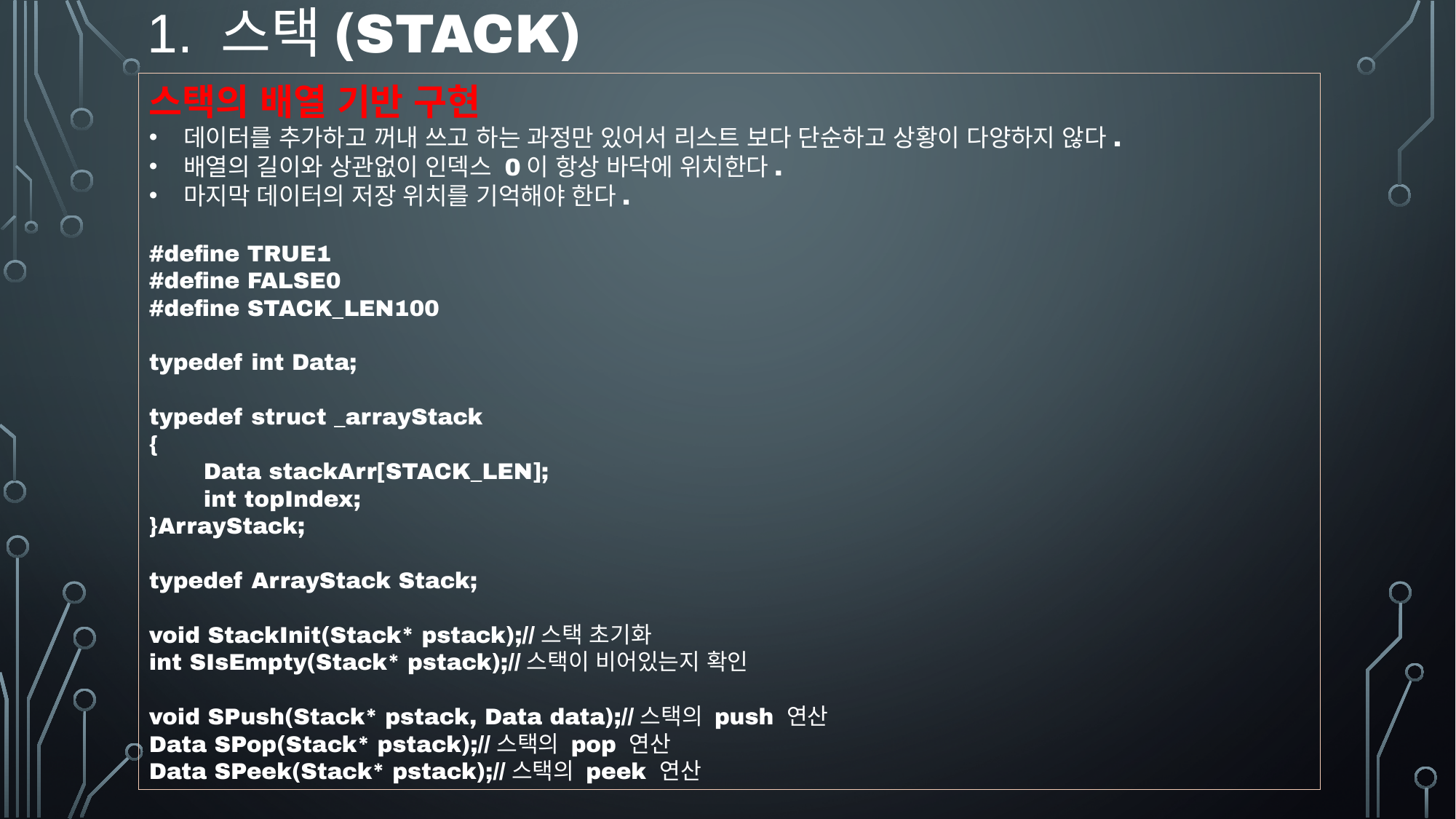

# 1. 스택(Stack)
스택의 배열 기반 구현
데이터를 추가하고 꺼내 쓰고 하는 과정만 있어서 리스트 보다 단순하고 상황이 다양하지 않다.
배열의 길이와 상관없이 인덱스 0이 항상 바닥에 위치한다.
마지막 데이터의 저장 위치를 기억해야 한다.

#define TRUE1
#define FALSE0
#define STACK_LEN100

typedef int Data;

typedef struct _arrayStack
{
Data stackArr[STACK_LEN];
int topIndex;
}ArrayStack;

typedef ArrayStack Stack;

void StackInit(Stack* pstack);//스택 초기화
int SIsEmpty(Stack* pstack);//스택이 비어있는지 확인

void SPush(Stack* pstack, Data data);//스택의 push 연산
Data SPop(Stack* pstack);//스택의 pop 연산
Data SPeek(Stack* pstack);//스택의 peek 연산